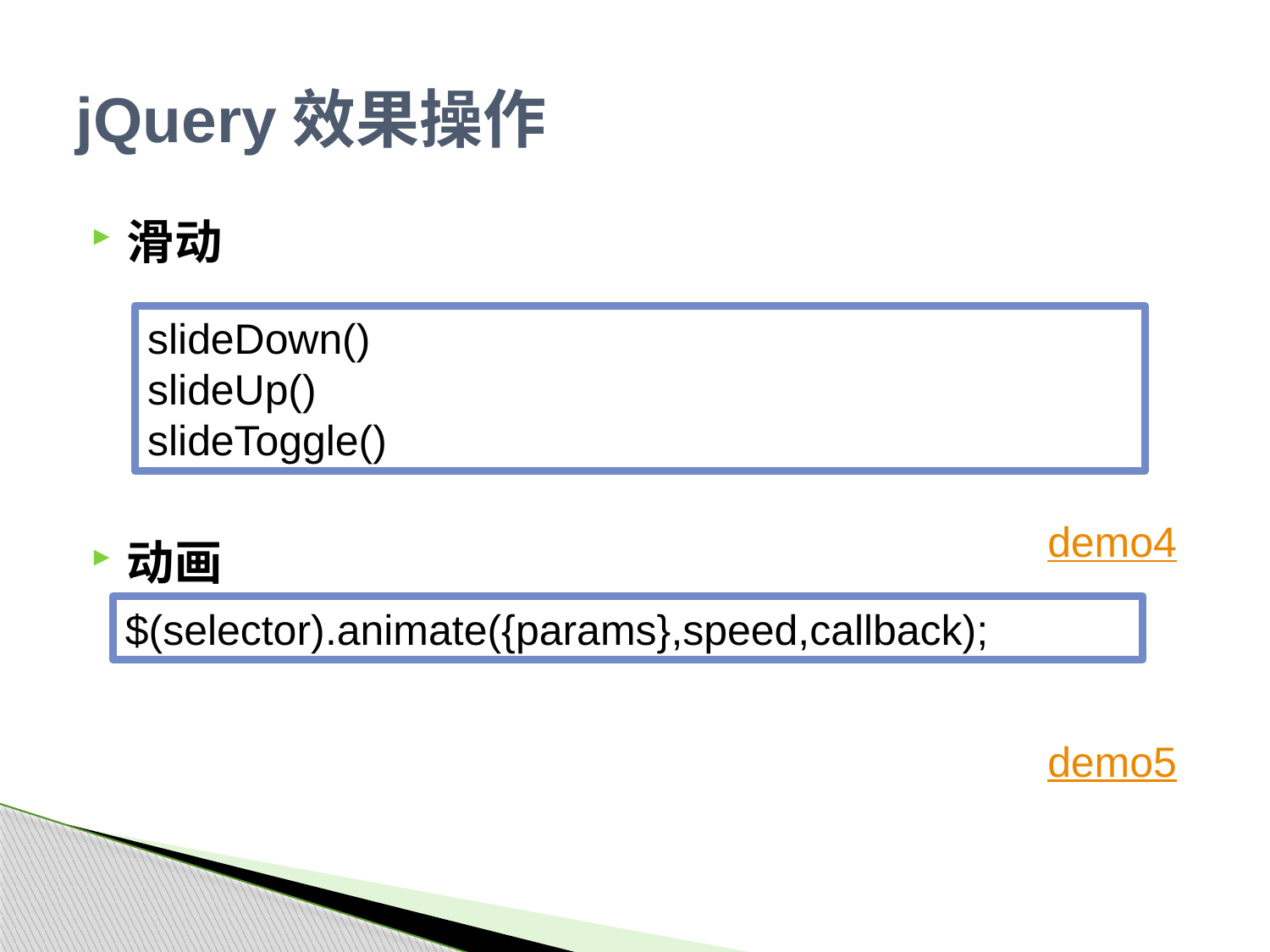

# jQuery效果操作
滑动

动画

slideDown()
slideUp()
slideToggle()
demo4
$(selector).animate({params},speed,callback);
demo5